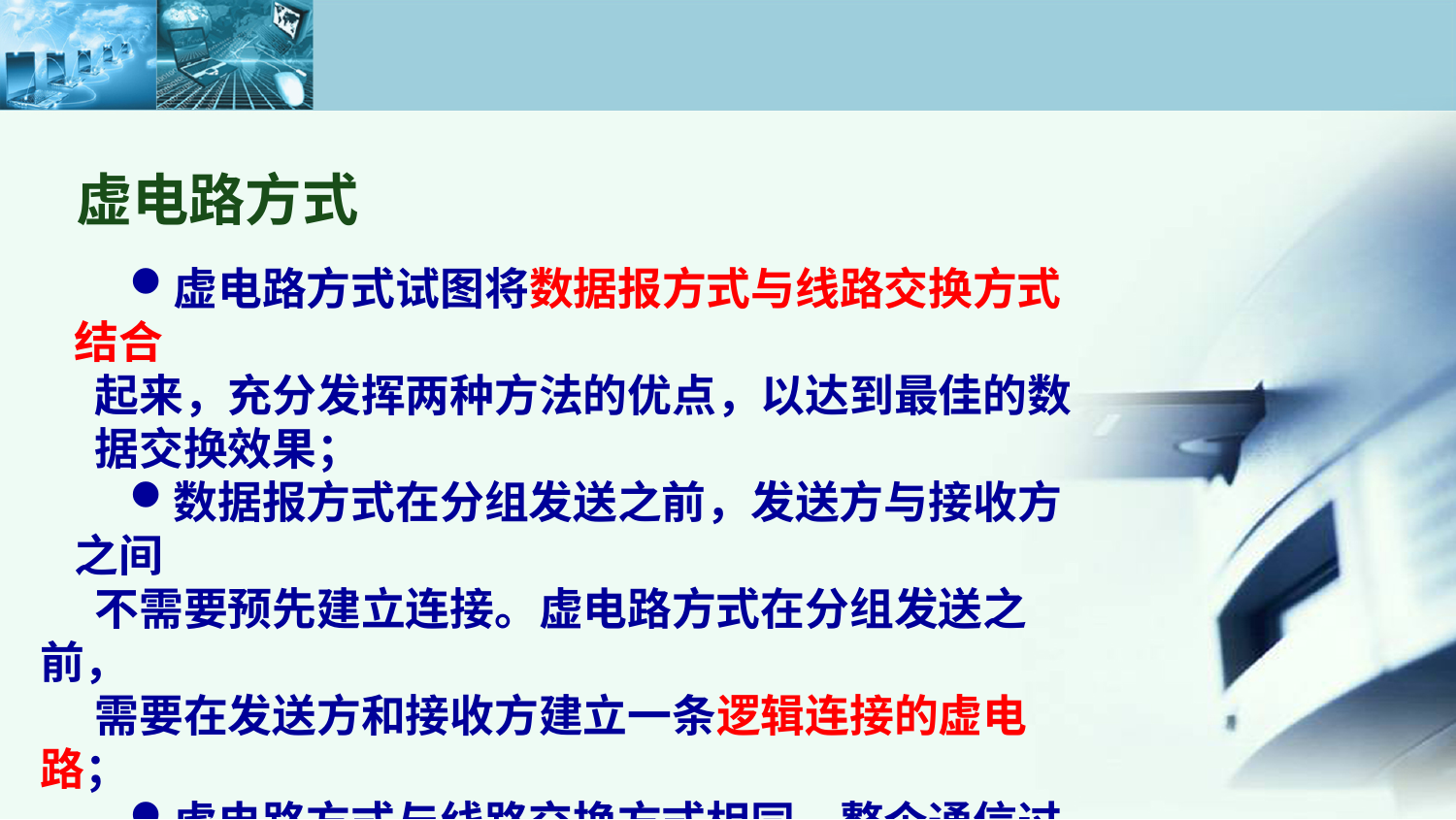

虚电路方式
虚电路方式试图将数据报方式与线路交换方式结合
起来，充分发挥两种方法的优点，以达到最佳的数
据交换效果；
数据报方式在分组发送之前，发送方与接收方之间
不需要预先建立连接。虚电路方式在分组发送之前，
需要在发送方和接收方建立一条逻辑连接的虚电路；
虚电路方式与线路交换方式相同，整个通信过程分
为以下三个阶段：虚电路建立、数据传输与虚电路
释放阶段。